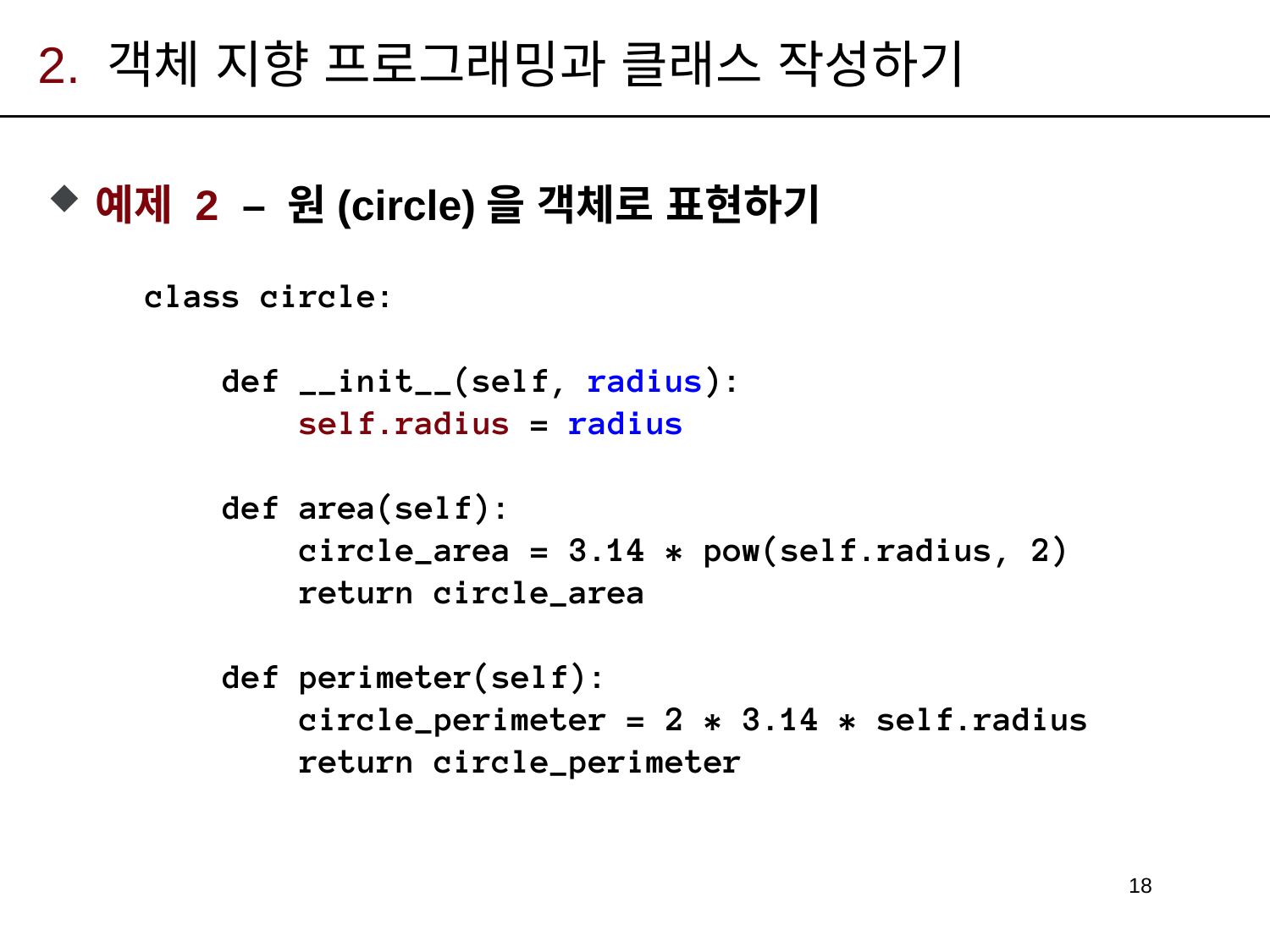

# 2. 객체 지향 프로그래밍과 클래스 작성하기
예제 2  – 원(circle)을 객체로 표현하기
class circle:

    def __init__(self, radius):
        self.radius = radius

    def area(self):
        circle_area = 3.14 * pow(self.radius, 2)
        return circle_area

    def perimeter(self):
        circle_perimeter = 2 * 3.14 * self.radius
        return circle_perimeter
18